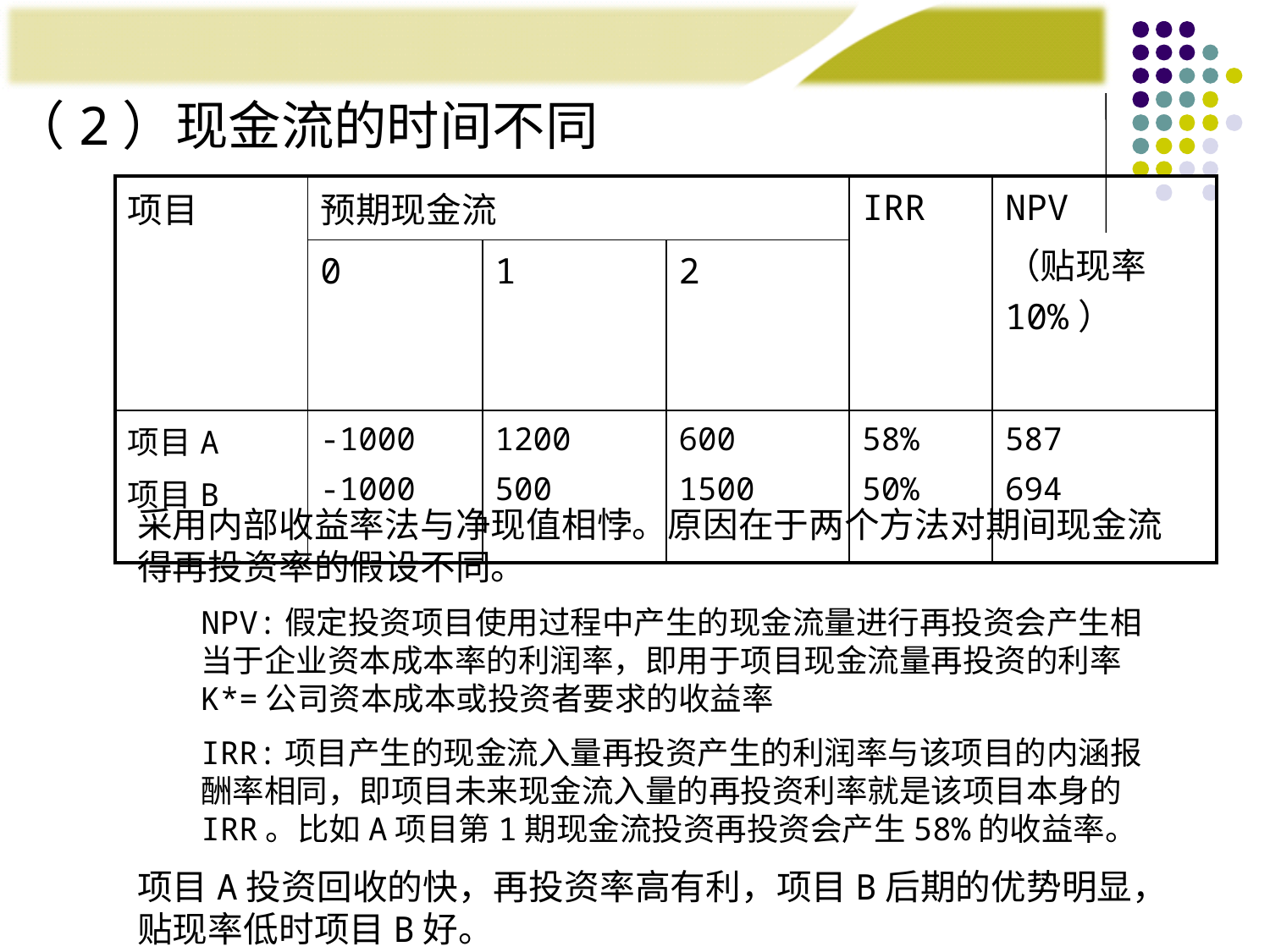

（2）现金流的时间不同

| 项目 | 预期现金流 |  |  | IRR | NPV （贴现率10%） |
| --- | --- | --- | --- | --- | --- |
|  | 0 | 1 | 2 |  |  |
| 项目A 项目B | -1000 -1000 | 1200 500 | 600 1500 | 58% 50% | 587 694 |
采用内部收益率法与净现值相悖。原因在于两个方法对期间现金流得再投资率的假设不同。
NPV:假定投资项目使用过程中产生的现金流量进行再投资会产生相当于企业资本成本率的利润率，即用于项目现金流量再投资的利率K*=公司资本成本或投资者要求的收益率
IRR:项目产生的现金流入量再投资产生的利润率与该项目的内涵报酬率相同，即项目未来现金流入量的再投资利率就是该项目本身的IRR。比如A项目第1期现金流投资再投资会产生58%的收益率。
项目A投资回收的快，再投资率高有利，项目B后期的优势明显，贴现率低时项目B好。